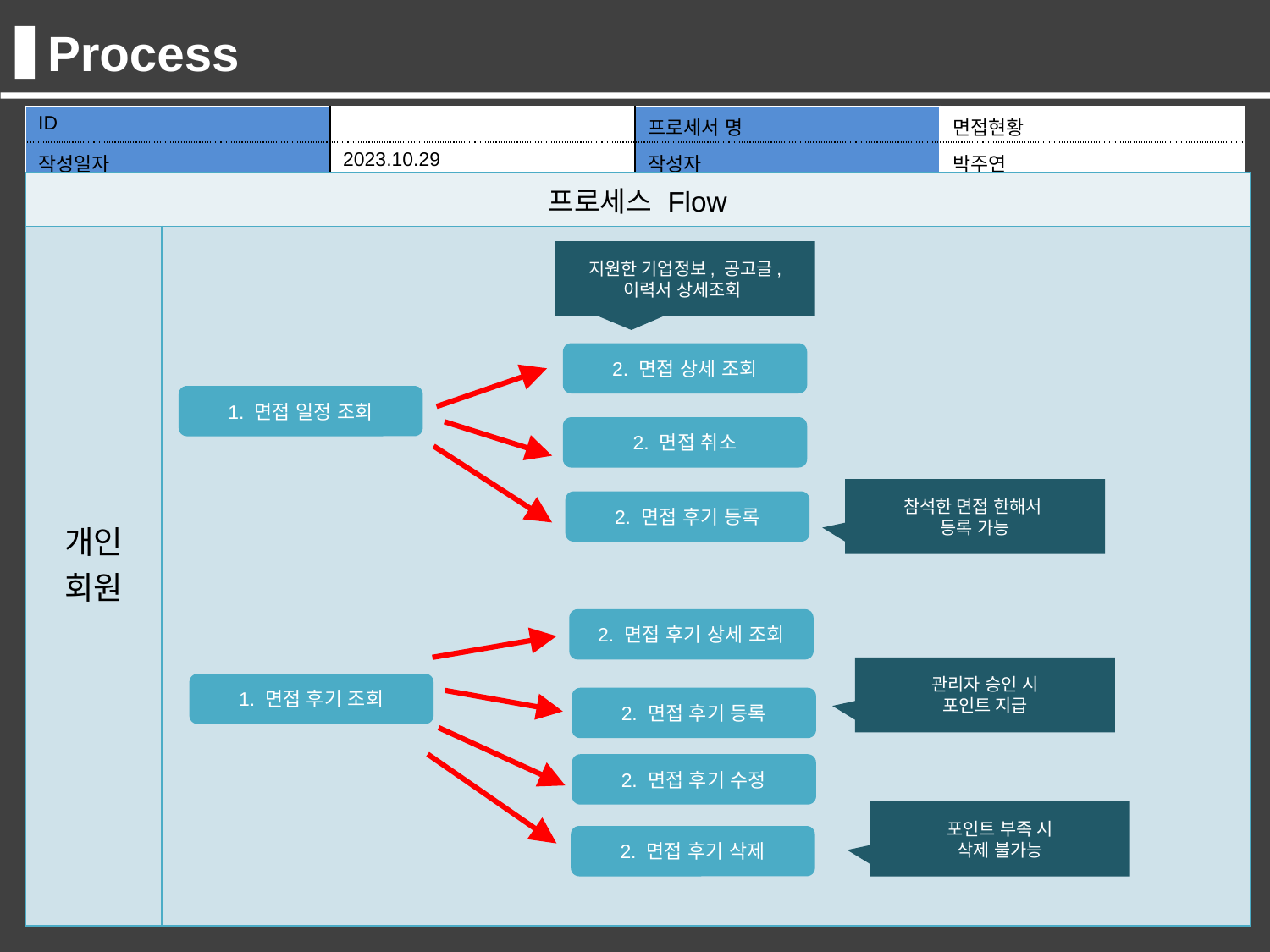

Process

| ID |  | 프로세서 명 | 면접현황 |
| --- | --- | --- | --- |
| 작성일자 | 2023.10.29 | 작성자 | 박주연 |
| 프로세스 Flow |  |
| --- | --- |
| 개인 회원 |  |
지원한 기업정보, 공고글,
이력서 상세조회
2. 면접 상세 조회
1. 면접 일정 조회
2. 면접 취소
참석한 면접 한해서
등록 가능
2. 면접 후기 등록
2. 면접 후기 상세 조회
관리자 승인 시
포인트 지급
1. 면접 후기 조회
2. 면접 후기 등록
2. 면접 후기 수정
포인트 부족 시
삭제 불가능
2. 면접 후기 삭제